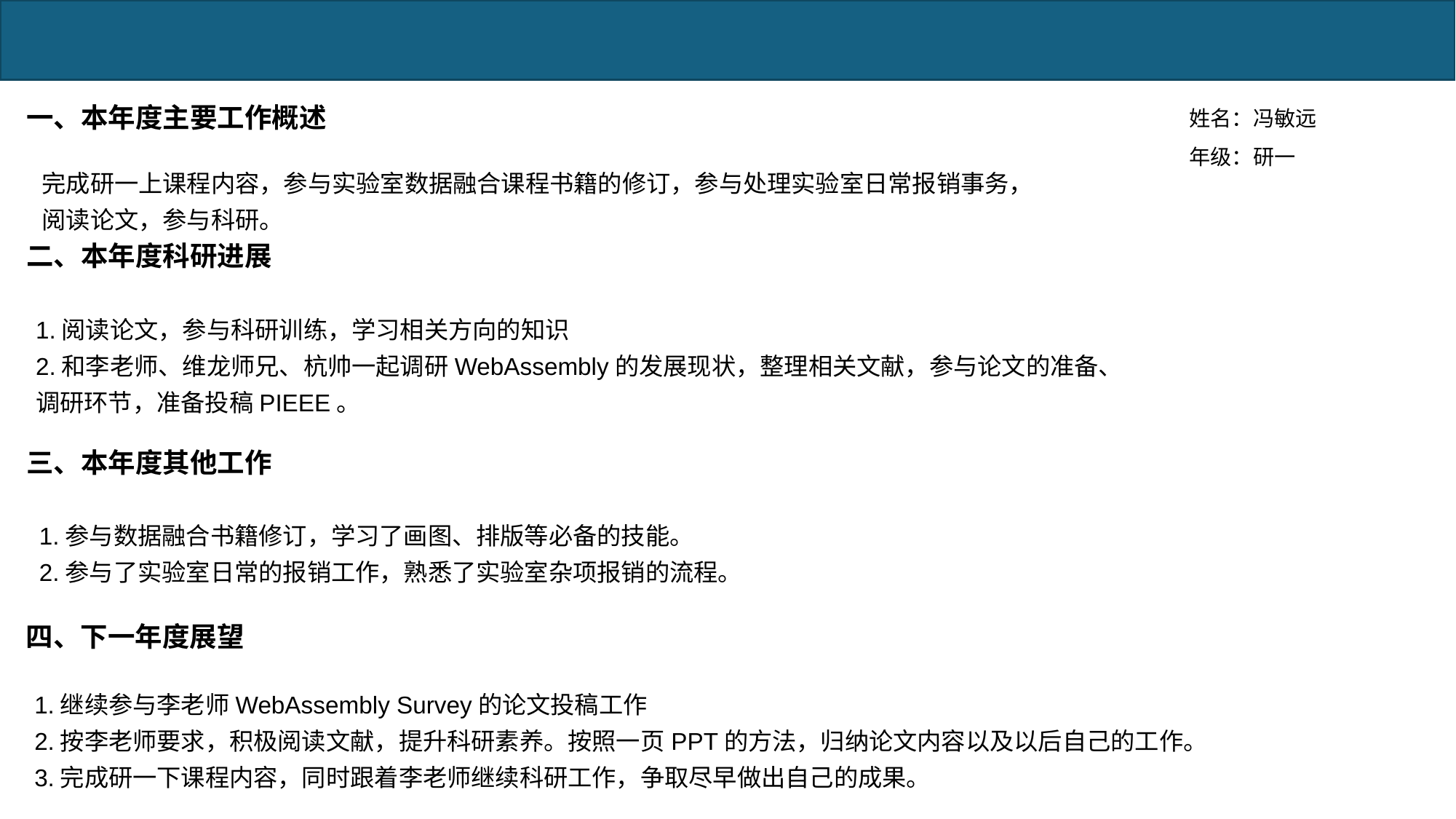

姓名：冯敏远
年级：研一
一、本年度主要工作概述
完成研一上课程内容，参与实验室数据融合课程书籍的修订，参与处理实验室日常报销事务，
阅读论文，参与科研。
二、本年度科研进展
1.阅读论文，参与科研训练，学习相关方向的知识
2.和李老师、维龙师兄、杭帅一起调研WebAssembly的发展现状，整理相关文献，参与论文的准备、调研环节，准备投稿PIEEE。
三、本年度其他工作
1.参与数据融合书籍修订，学习了画图、排版等必备的技能。
2.参与了实验室日常的报销工作，熟悉了实验室杂项报销的流程。
四、下一年度展望
1.继续参与李老师WebAssembly Survey的论文投稿工作
2.按李老师要求，积极阅读文献，提升科研素养。按照一页PPT的方法，归纳论文内容以及以后自己的工作。
3.完成研一下课程内容，同时跟着李老师继续科研工作，争取尽早做出自己的成果。